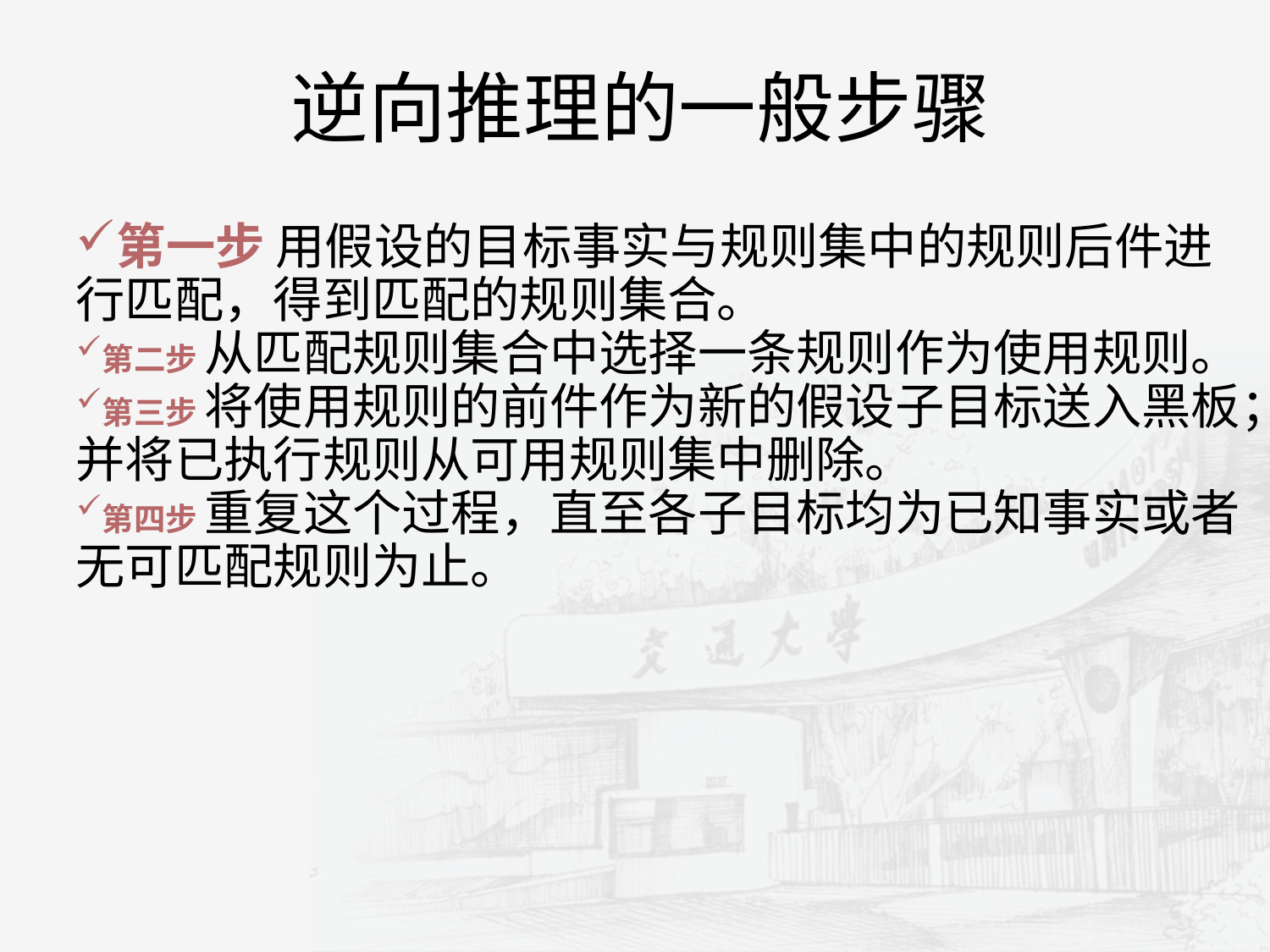

逆向推理的一般步骤
第一步 用假设的目标事实与规则集中的规则后件进行匹配，得到匹配的规则集合。
第二步 从匹配规则集合中选择一条规则作为使用规则。
第三步 将使用规则的前件作为新的假设子目标送入黑板；并将已执行规则从可用规则集中删除。
第四步 重复这个过程，直至各子目标均为已知事实或者无可匹配规则为止。
21